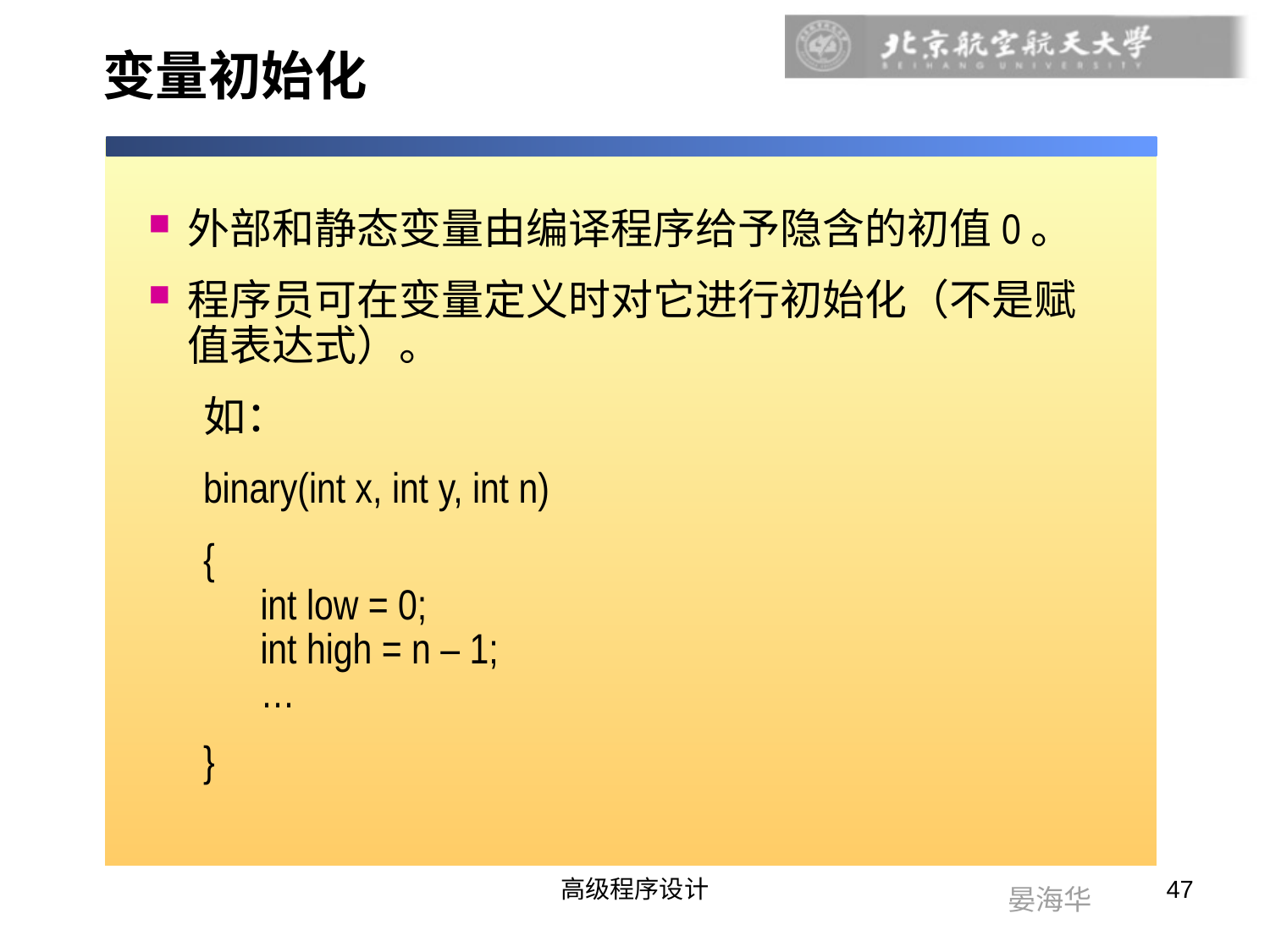

# 变量初始化
外部和静态变量由编译程序给予隐含的初值0。
程序员可在变量定义时对它进行初始化（不是赋值表达式）。
如：
binary(int x, int y, int n)
{
int low = 0;
int high = n – 1;
…
}
高级程序设计
47